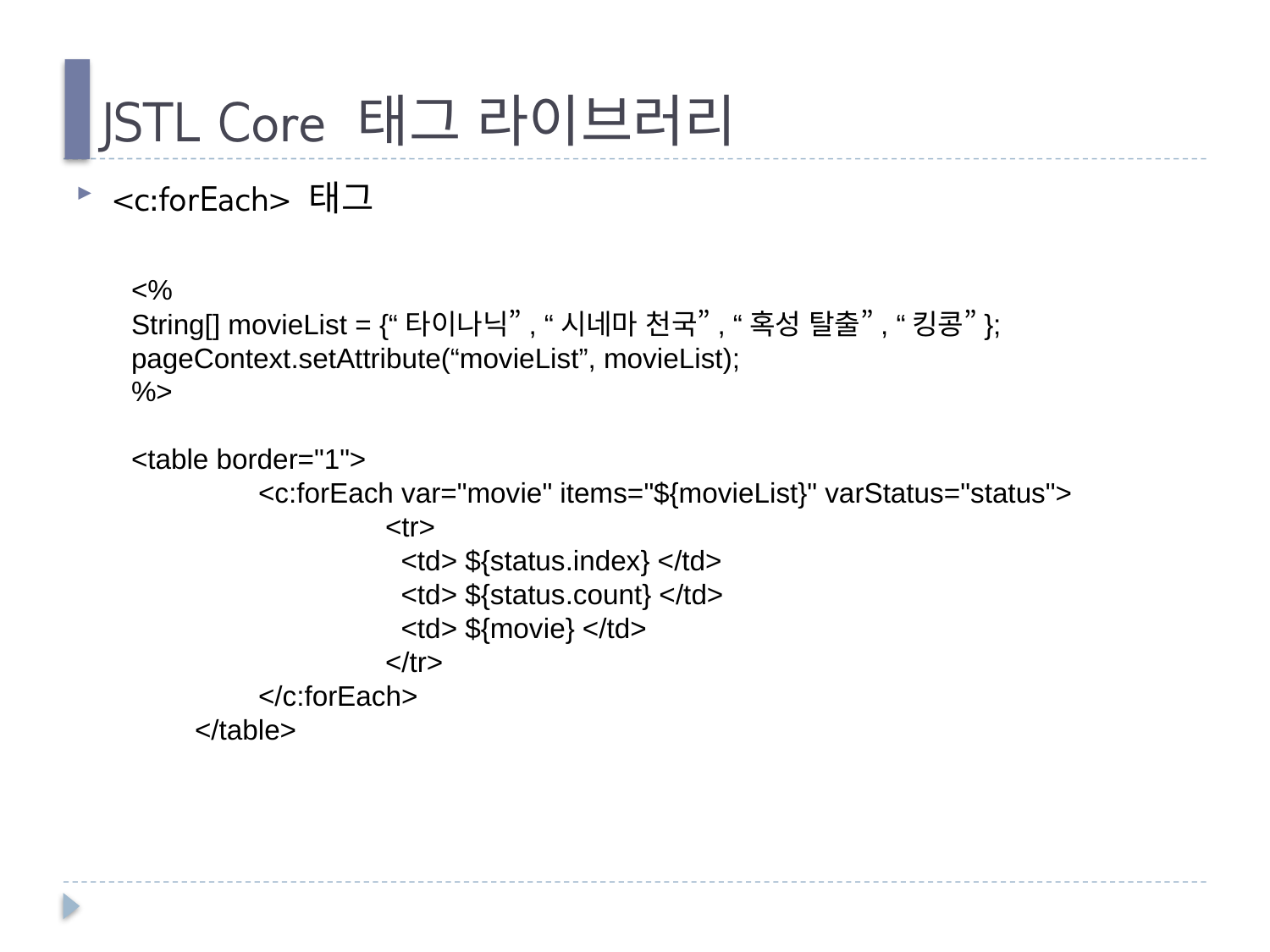

# JSTL Core 태그 라이브러리
<c:forEach> 태그

<%
String[] movieList = {“타이나닉”, “시네마 천국”, “혹성 탈출”, “킹콩”};
pageContext.setAttribute(“movieList”, movieList);
%>

<table border="1">
<c:forEach var="movie" items="${movieList}" varStatus="status">
<tr>
  <td> ${status.index} </td>
  <td> ${status.count} </td>
  <td> ${movie} </td>
</tr>
</c:forEach>
</table>